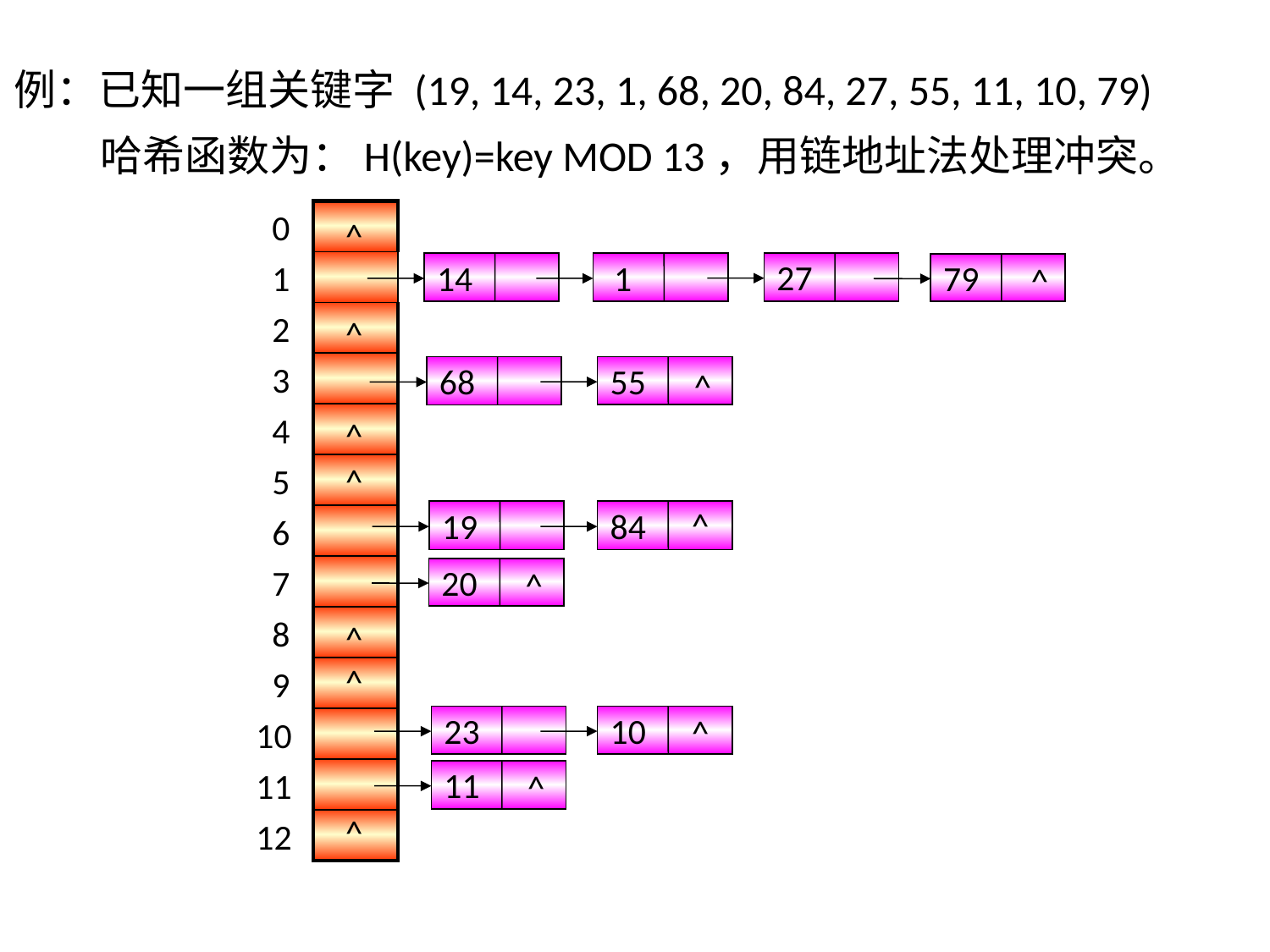

例：已知一组关键字 (19, 14, 23, 1, 68, 20, 84, 27, 55, 11, 10, 79)
        哈希函数为：H(key)=key MOD 13，用链地址法处理冲突。
  0
  1
  2
  3
  4
  5
  6
  7
  8
  9
10
11
12
|  |
| --- |
|  |
|  |
|  |
|  |
|  |
|  |
|  |
|  |
|  |
|  |
|  |
|  |
^
^
^
^
^
^
^
^
^
^
^
^
^
27

14

 1

79

68

55

19

84

20

23

10

11